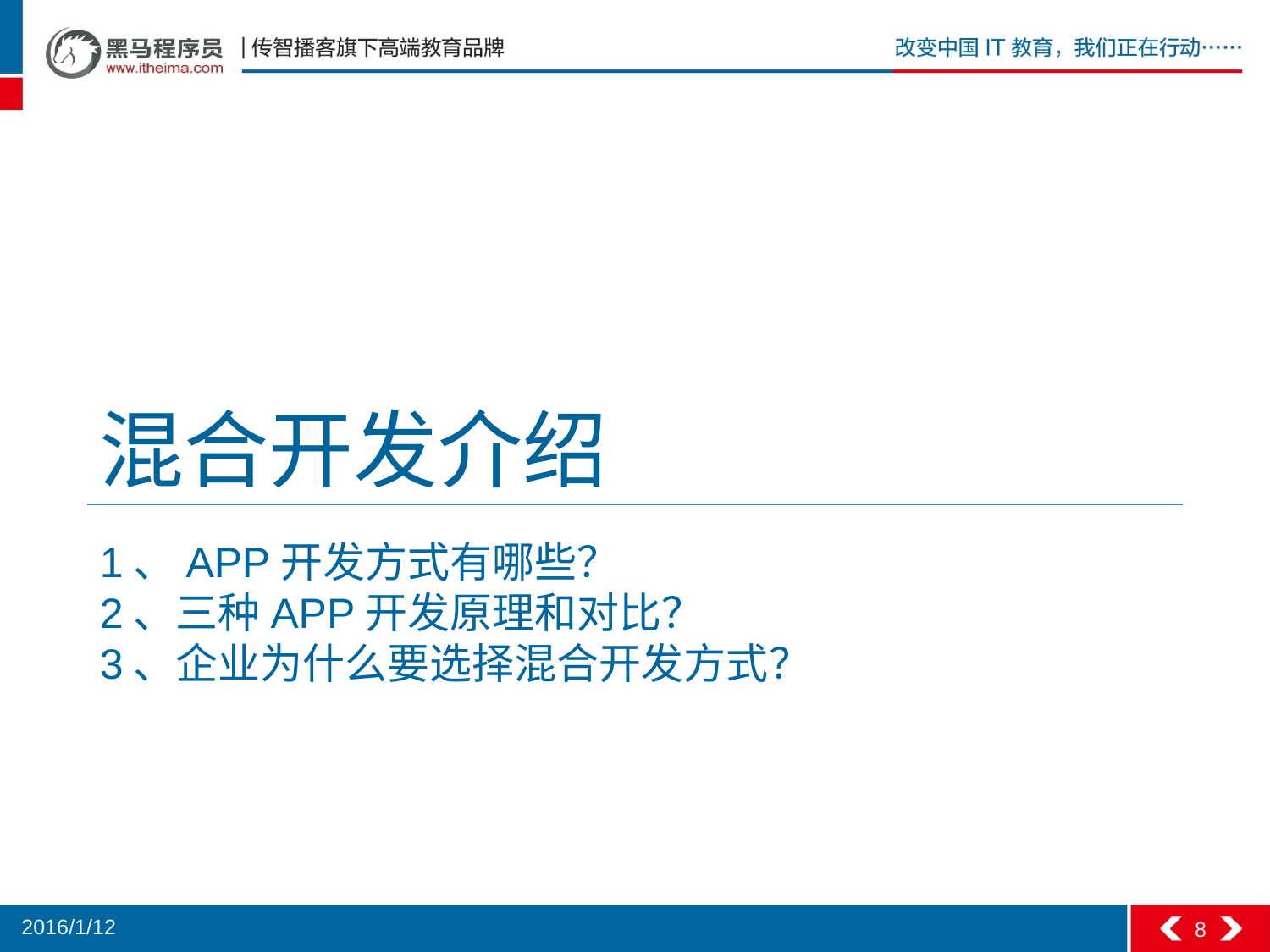

# 混合开发介绍
1、APP开发方式有哪些？
2、三种APP开发原理和对比？
3、企业为什么要选择混合开发方式？
8

2016/1/12